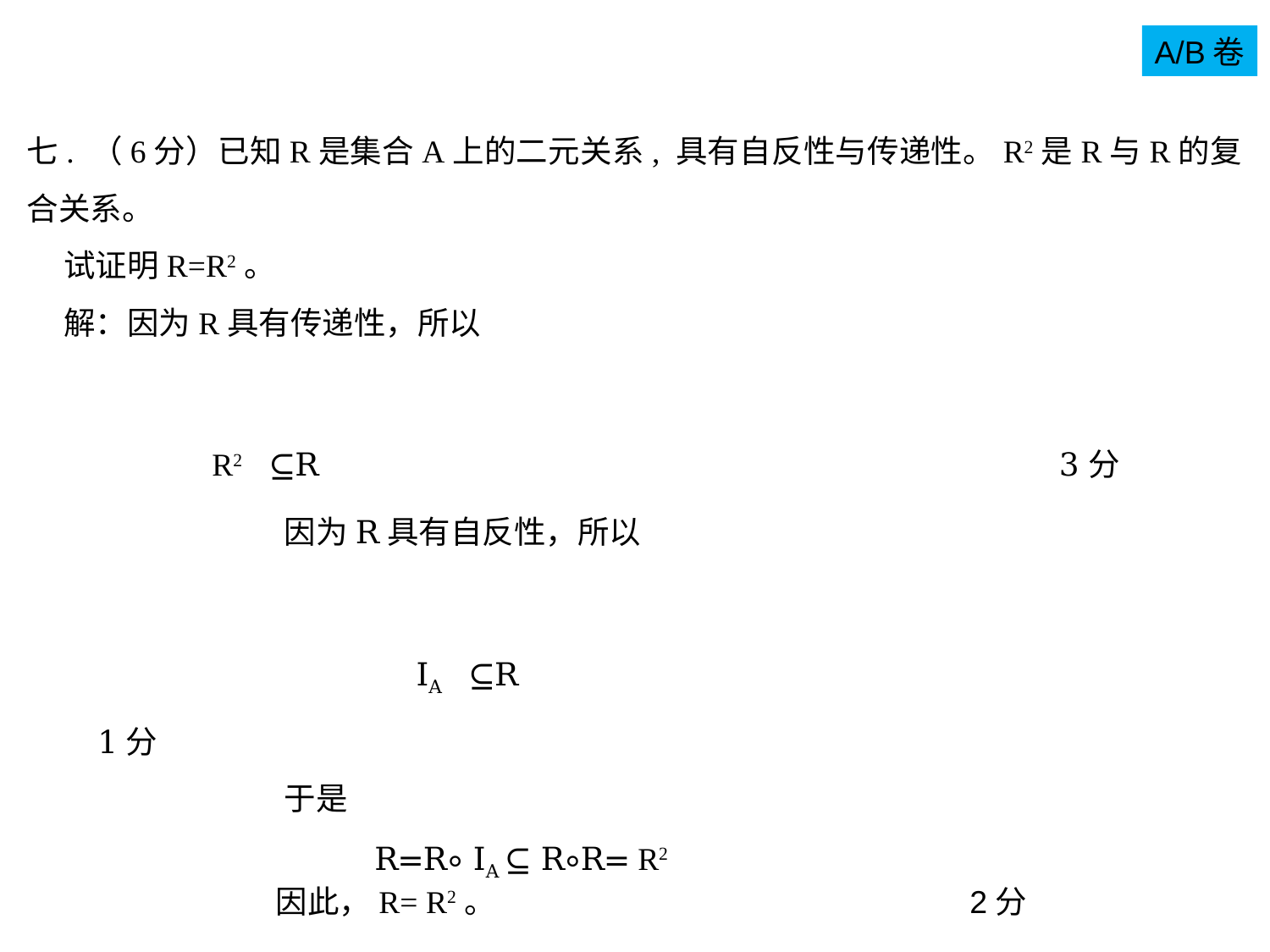

A/B卷
七. （6分）已知R是集合A上的二元关系, 具有自反性与传递性。R2是R与R的复合关系。
试证明R=R2。
解：因为R具有传递性，所以
R2 ⊆R                                                                         3分
         因为R具有自反性，所以
                    IA ⊆R                                                                               1分
         于是
                R=R∘ IA ⊆ R∘R= R2
              因此，R= R2。                                                          2分